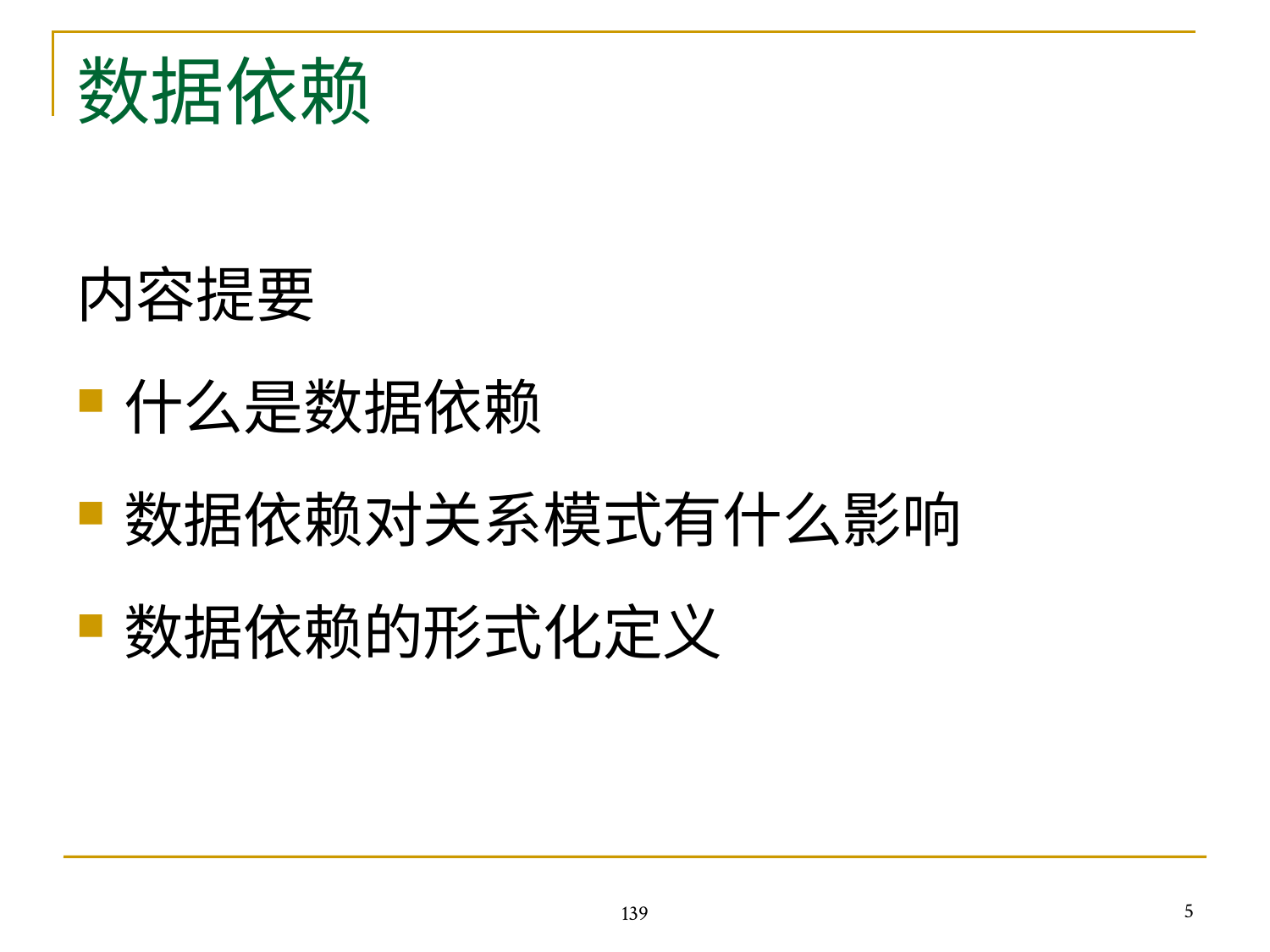

# 数据依赖
内容提要
什么是数据依赖
数据依赖对关系模式有什么影响
数据依赖的形式化定义
5
139